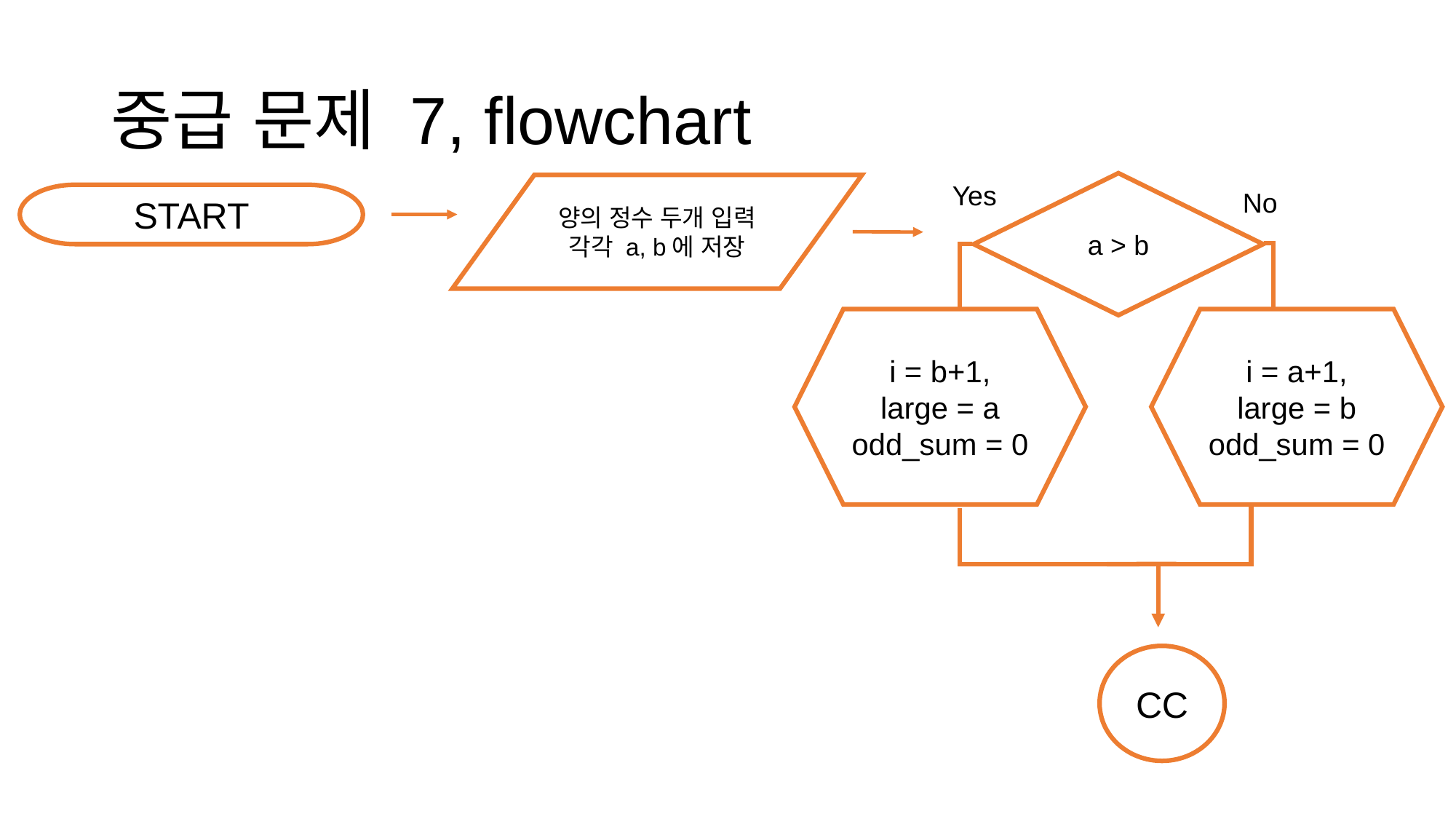

# 중급 문제 7, flowchart
Yes
a > b
양의 정수 두개 입력
각각 a, b에 저장
START
No
i = b+1,
large = a
odd_sum = 0
i = a+1,
large = b odd_sum = 0
CC